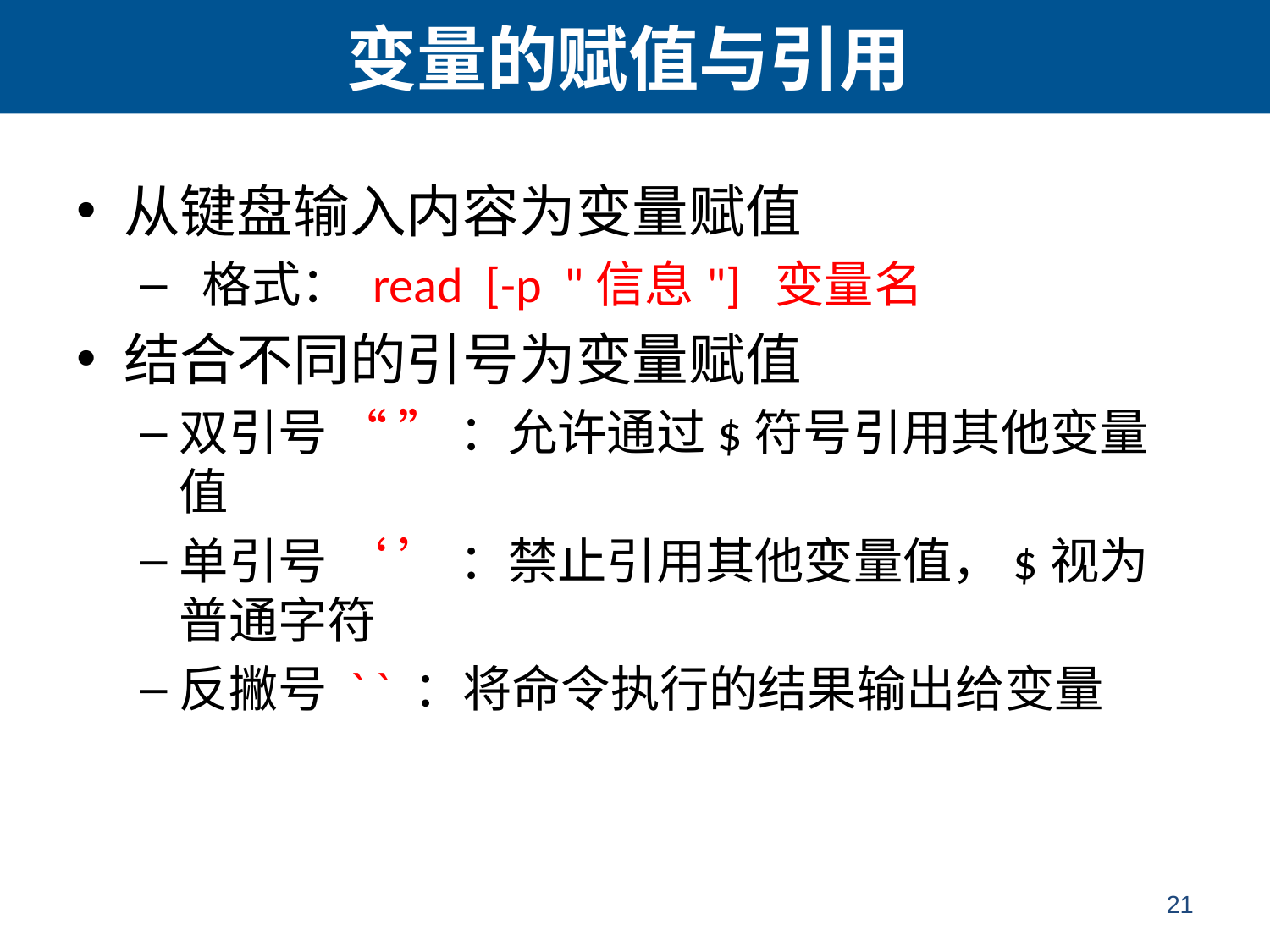

# 变量的赋值与引用
从键盘输入内容为变量赋值
 格式： read  [-p  "信息"]  变量名
结合不同的引号为变量赋值
双引号 “ ” ：允许通过$符号引用其他变量值
单引号 ‘ ’ ：禁止引用其他变量值，$视为普通字符
反撇号 ` ` ：将命令执行的结果输出给变量
21